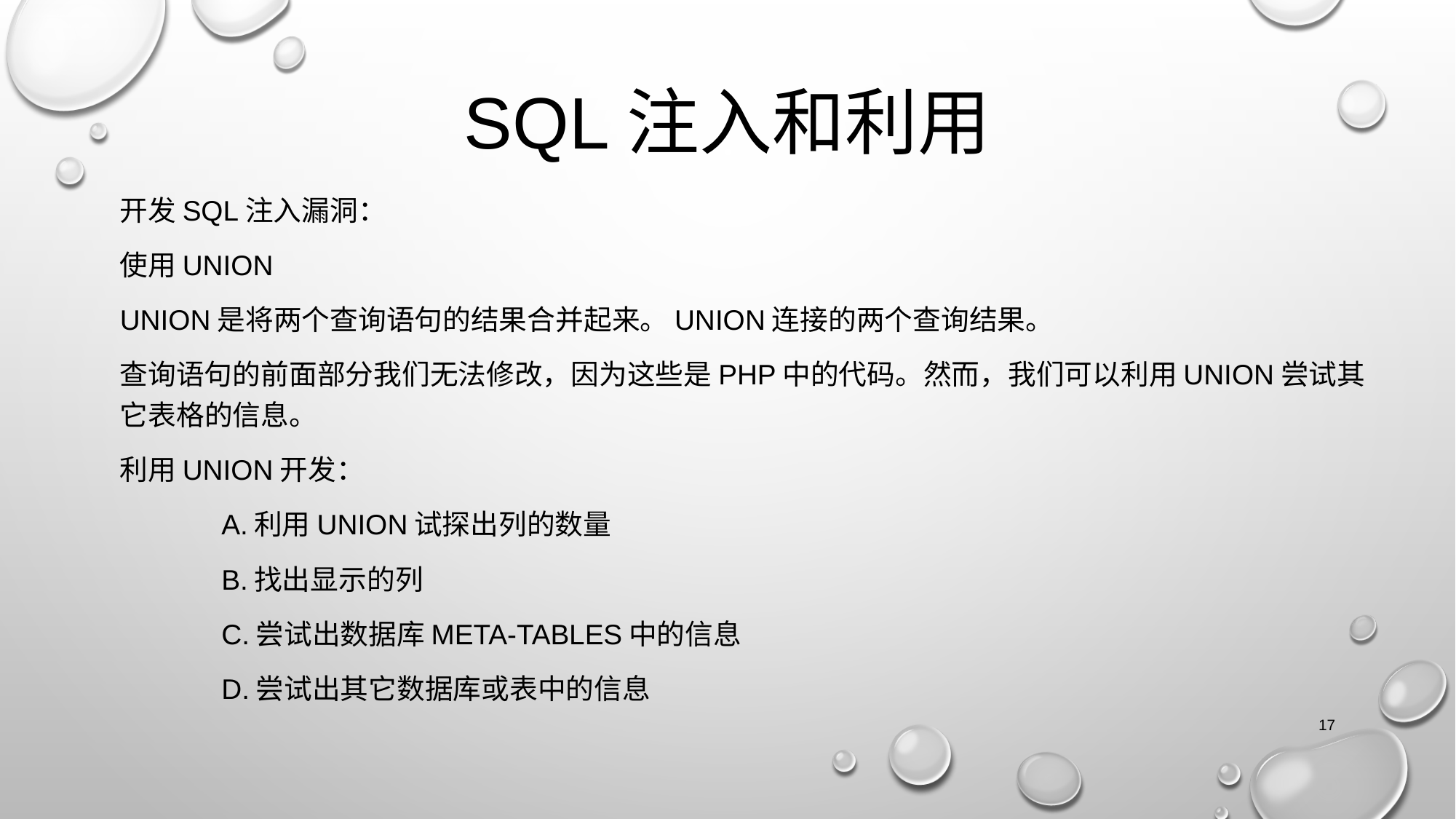

# SQL注入和利用
开发SQL注入漏洞：
使用UNION
UNION是将两个查询语句的结果合并起来。UNION连接的两个查询结果。
查询语句的前面部分我们无法修改，因为这些是PHP中的代码。然而，我们可以利用UNION尝试其它表格的信息。
利用UNION开发：
	a.利用UNION试探出列的数量
	b.找出显示的列
	c.尝试出数据库meta-tables中的信息
	d.尝试出其它数据库或表中的信息

17